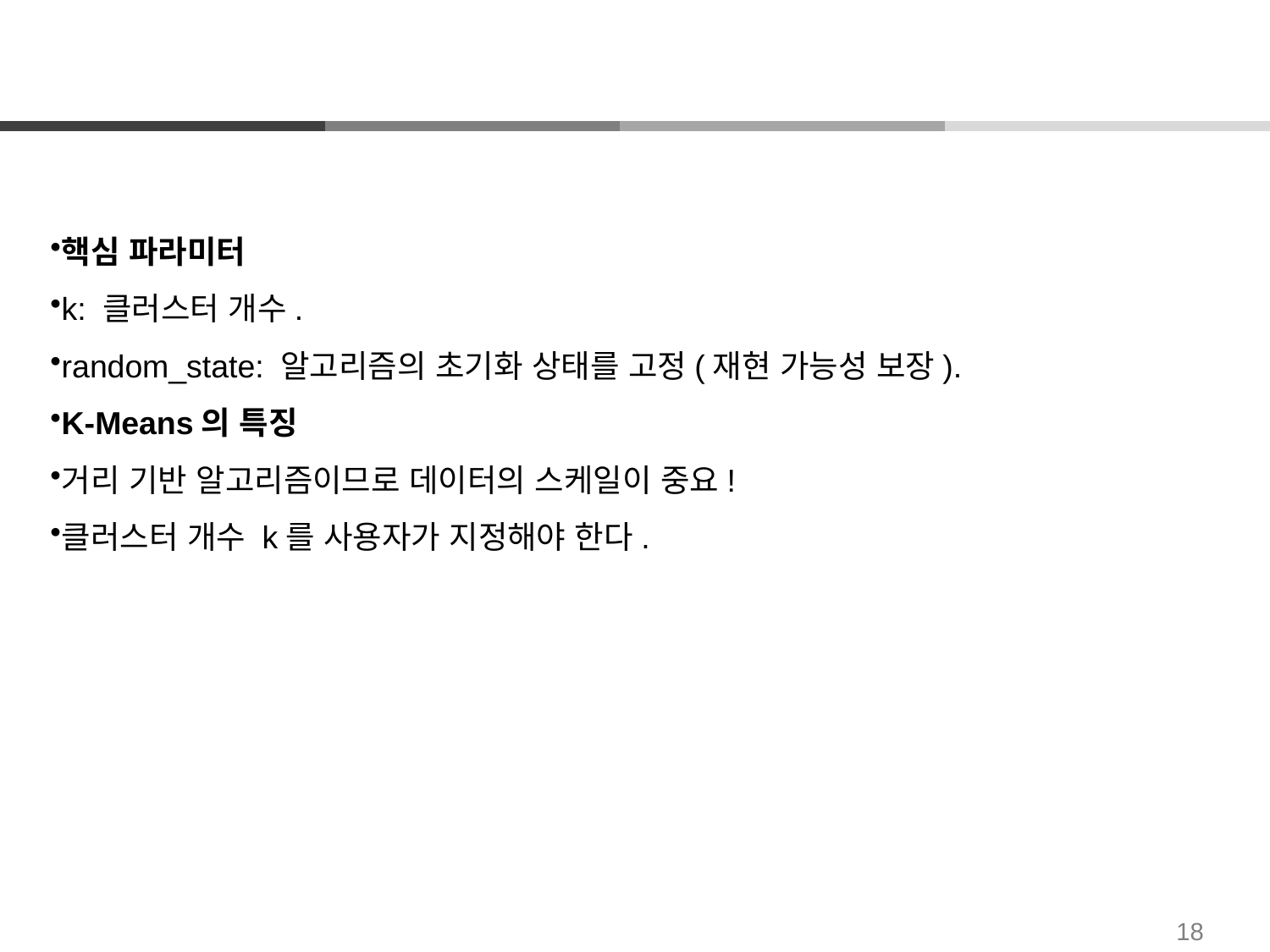

#
핵심 파라미터
k: 클러스터 개수.
random_state: 알고리즘의 초기화 상태를 고정(재현 가능성 보장).
K-Means의 특징
거리 기반 알고리즘이므로 데이터의 스케일이 중요!
클러스터 개수 k를 사용자가 지정해야 한다.